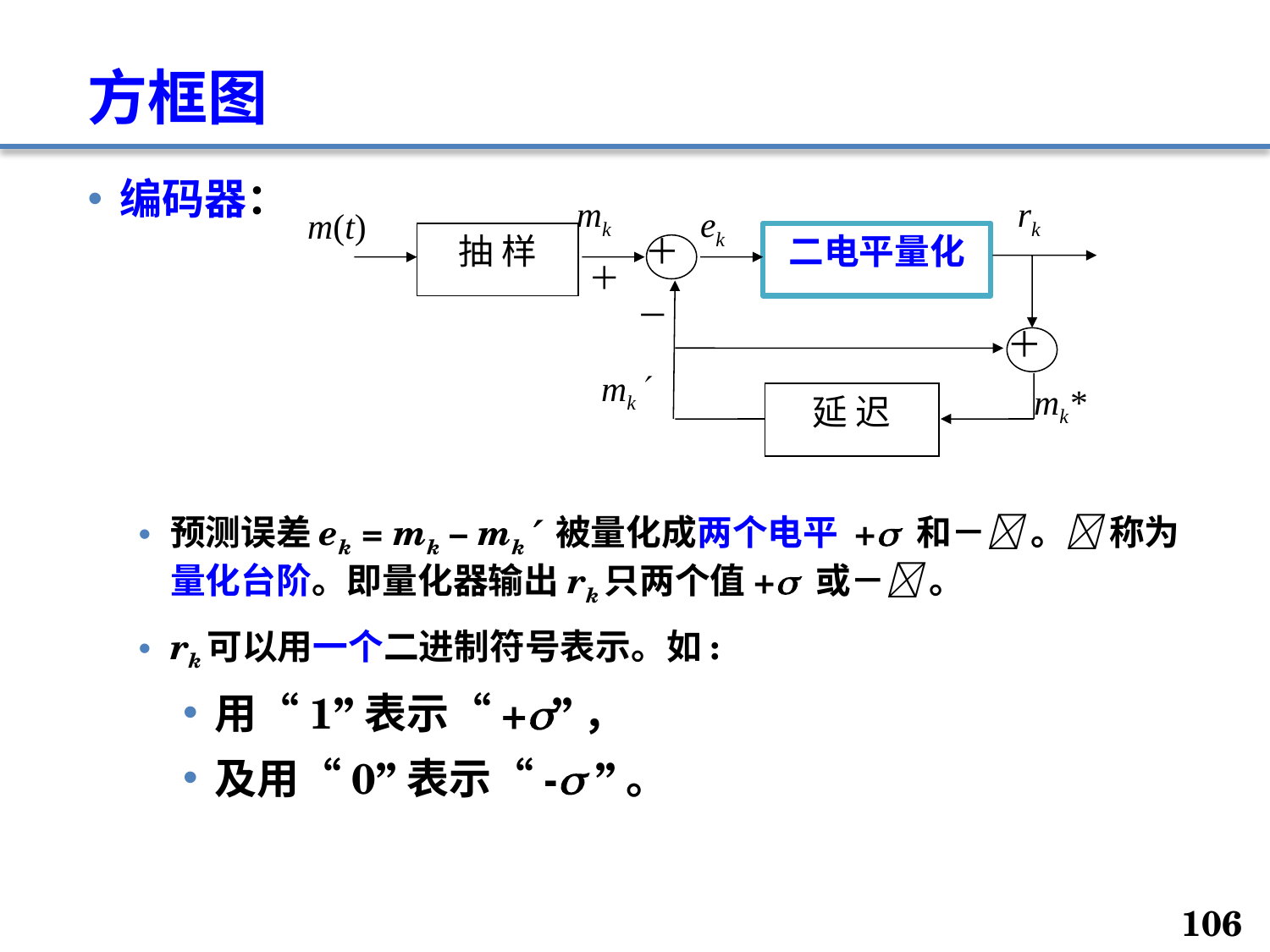

# 方框图
编码器：

预测误差ek = mk – mk′ 被量化成两个电平 +σ 和－σ 。σ 称为量化台阶。即量化器输出rk只两个值+σ 或－σ 。
rk可以用一个二进制符号表示。如:
用“1”表示“+σ”，
及用“0”表示“-σ ”。
mk
rk
ek
m(t)
抽 样
二电平量化

＋

－
＋

mk′
mk*

延 迟

＋

106